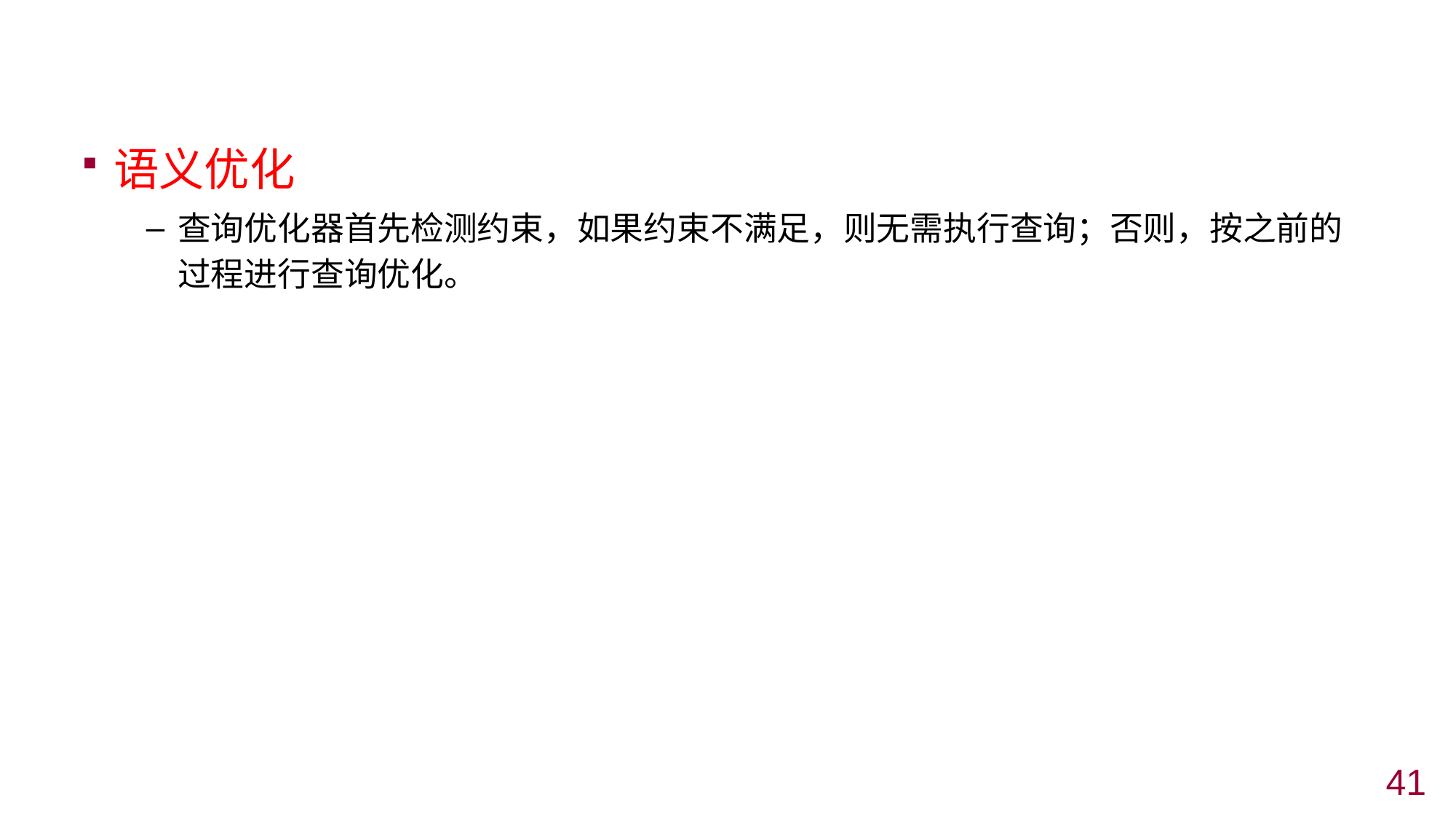

#
语义优化
查询优化器首先检测约束，如果约束不满足，则无需执行查询；否则，按之前的过程进行查询优化。
41